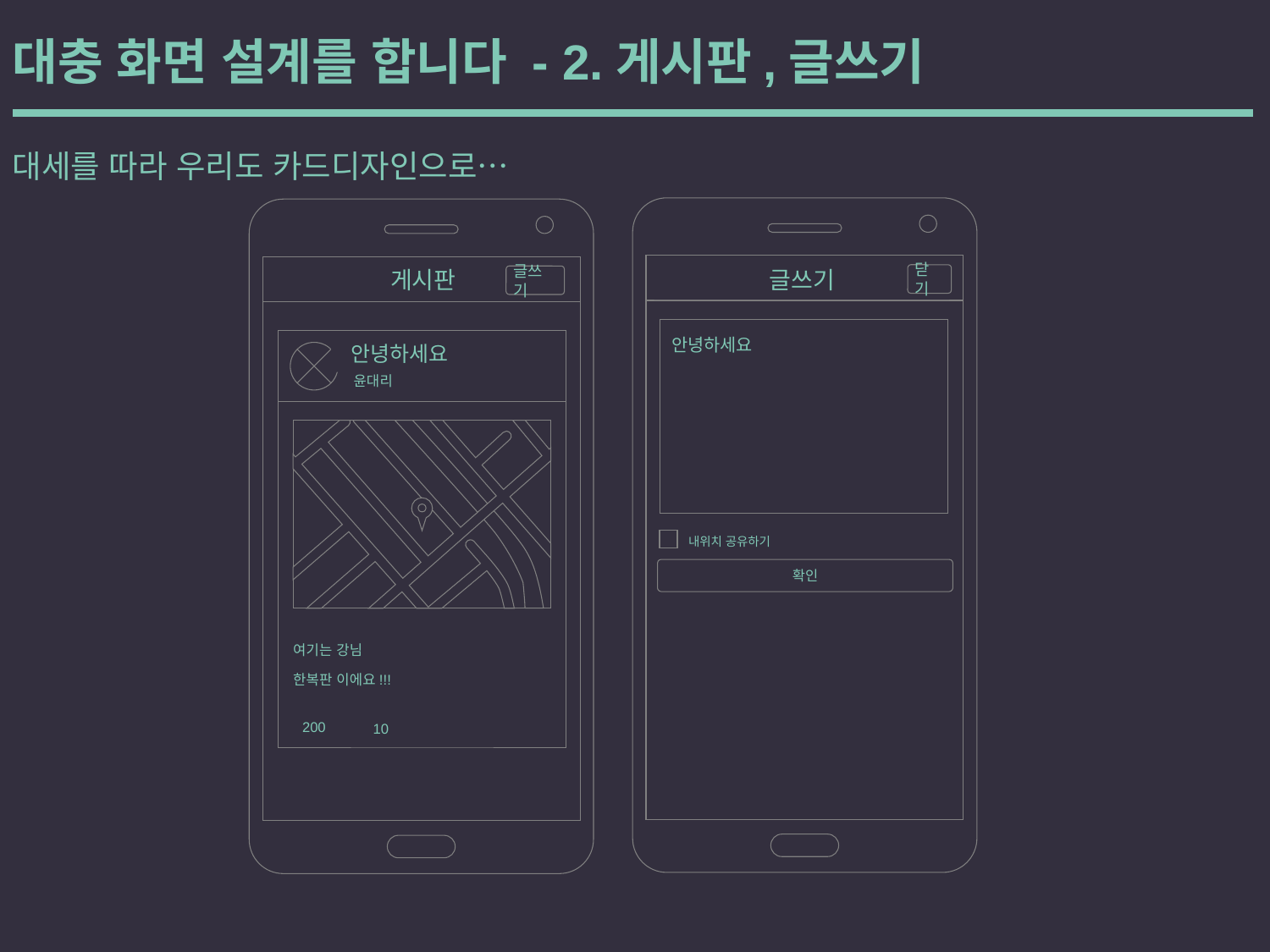

대충 화면 설계를 합니다 - 2.게시판,글쓰기
대세를 따라 우리도 카드디자인으로…

글쓰기
게시판
닫기
글쓰기

안녕하세요

안녕하세요

윤대리

내위치 공유하기
확인
여기는 강님
한복판 이에요!!!
200
10